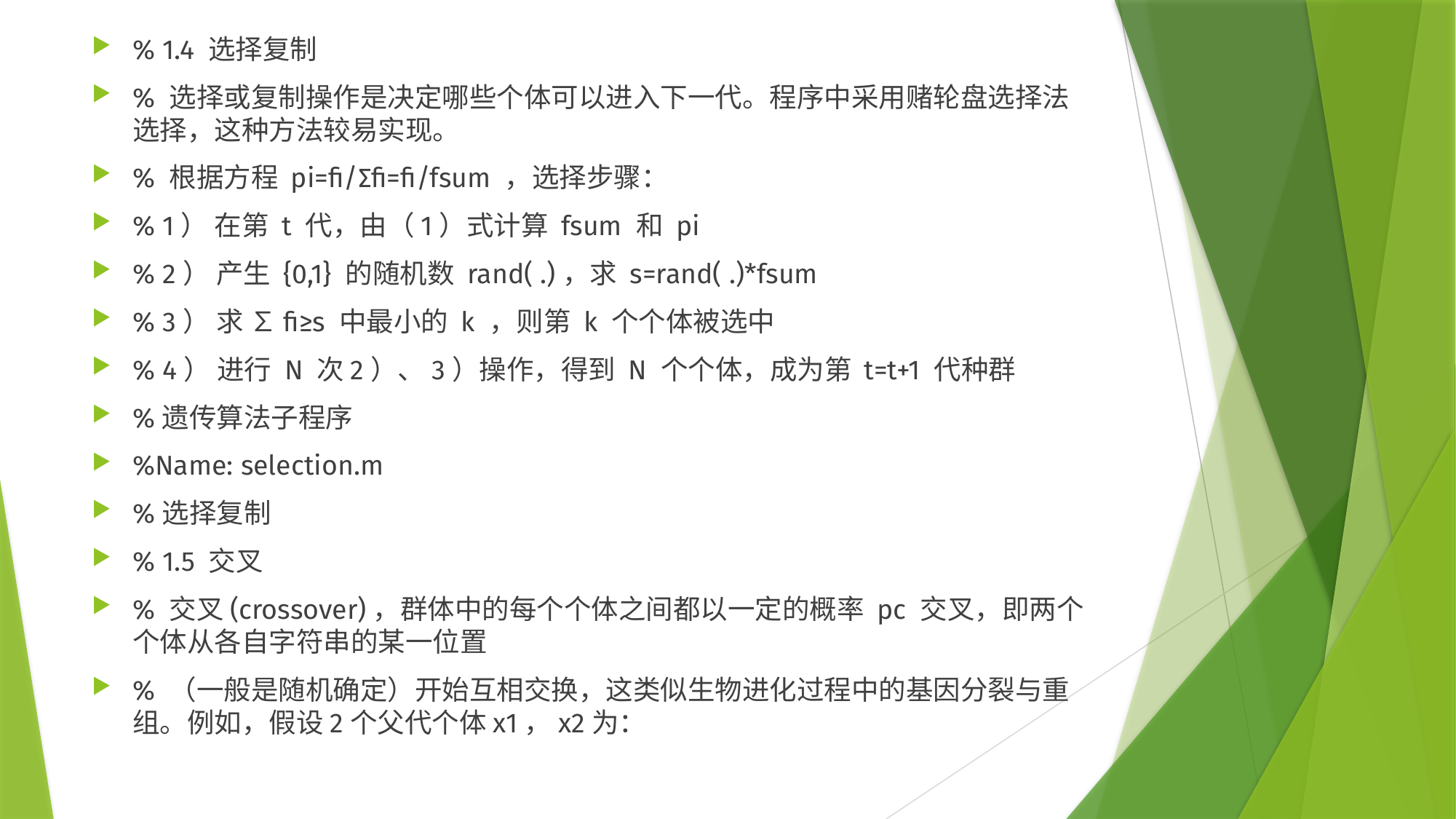

% 1.4 选择复制
% 选择或复制操作是决定哪些个体可以进入下一代。程序中采用赌轮盘选择法选择，这种方法较易实现。
% 根据方程 pi=fi/∑fi=fi/fsum ，选择步骤：
% 1） 在第 t 代，由（1）式计算 fsum 和 pi
% 2） 产生 {0,1} 的随机数 rand( .)，求 s=rand( .)*fsum
% 3） 求 ∑fi≥s 中最小的 k ，则第 k 个个体被选中
% 4） 进行 N 次2）、3）操作，得到 N 个个体，成为第 t=t+1 代种群
%遗传算法子程序
%Name: selection.m
%选择复制
% 1.5 交叉
% 交叉(crossover)，群体中的每个个体之间都以一定的概率 pc 交叉，即两个个体从各自字符串的某一位置
% （一般是随机确定）开始互相交换，这类似生物进化过程中的基因分裂与重组。例如，假设2个父代个体x1，x2为：